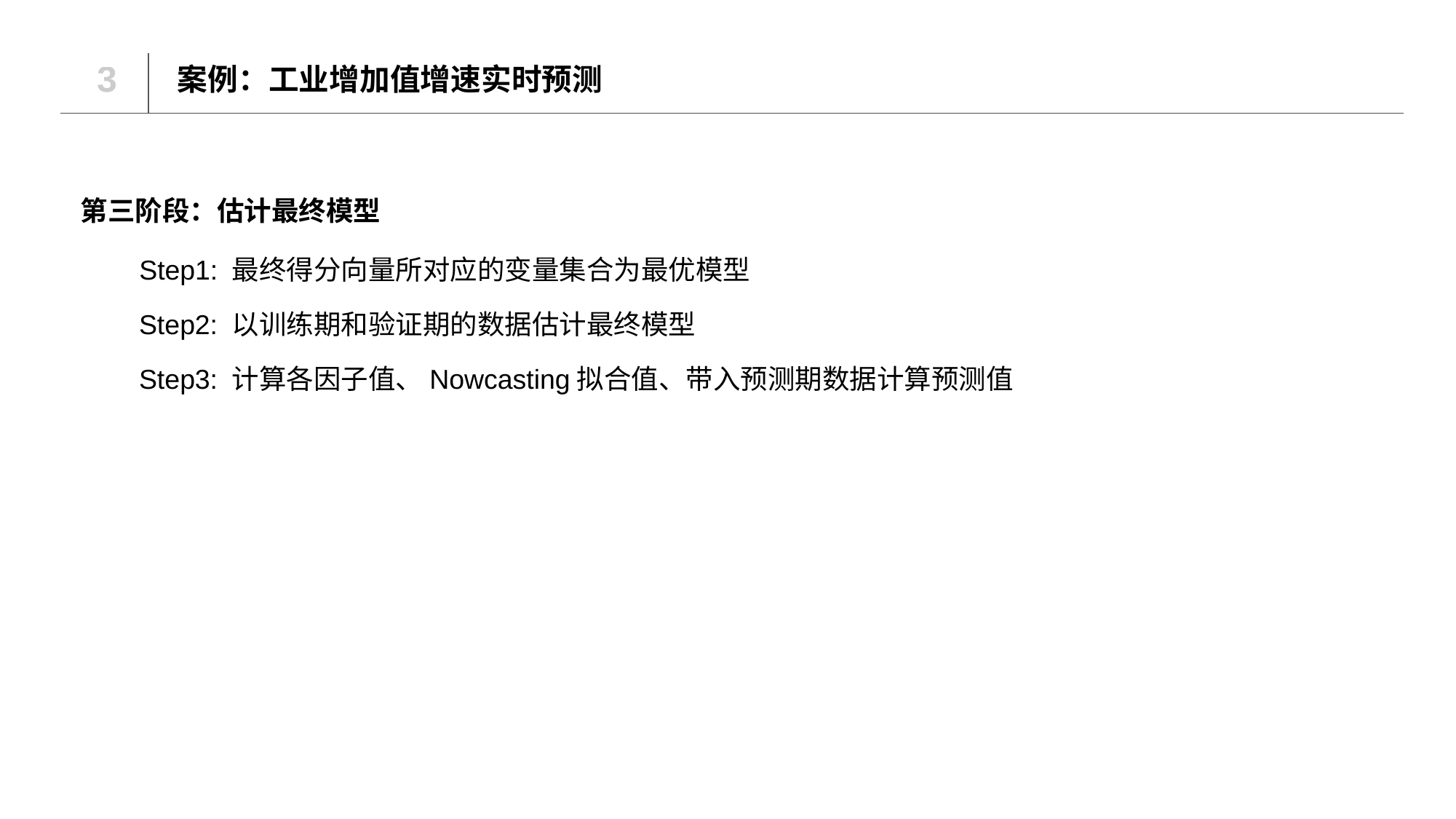

3
案例：工业增加值增速实时预测
第三阶段：估计最终模型
Step1: 最终得分向量所对应的变量集合为最优模型
Step2: 以训练期和验证期的数据估计最终模型
Step3: 计算各因子值、Nowcasting拟合值、带入预测期数据计算预测值